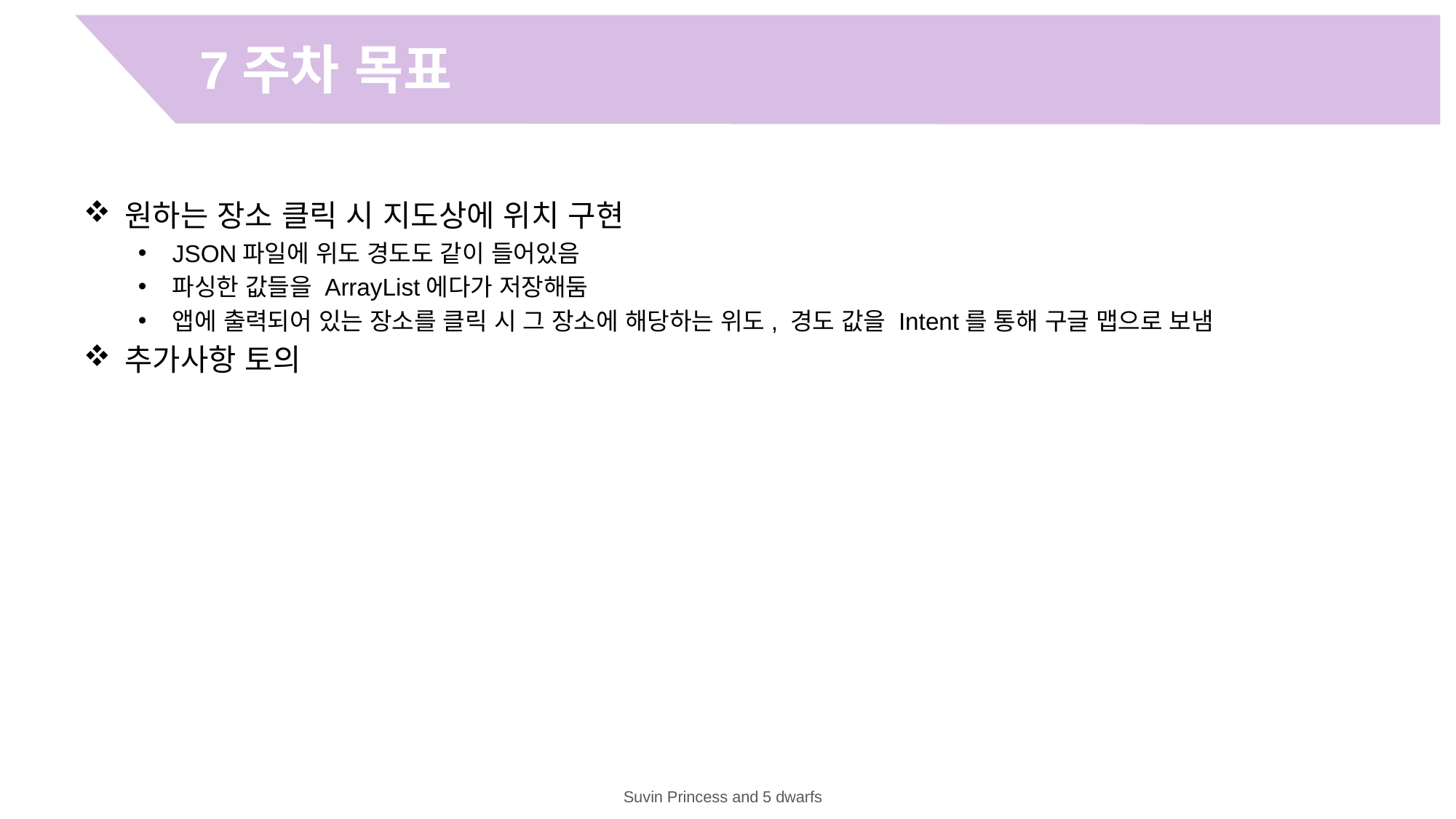

7주차 목표
원하는 장소 클릭 시 지도상에 위치 구현
JSON파일에 위도 경도도 같이 들어있음
파싱한 값들을 ArrayList에다가 저장해둠
앱에 출력되어 있는 장소를 클릭 시 그 장소에 해당하는 위도, 경도 값을 Intent를 통해 구글 맵으로 보냄
추가사항 토의
Suvin Princess and 5 dwarfs